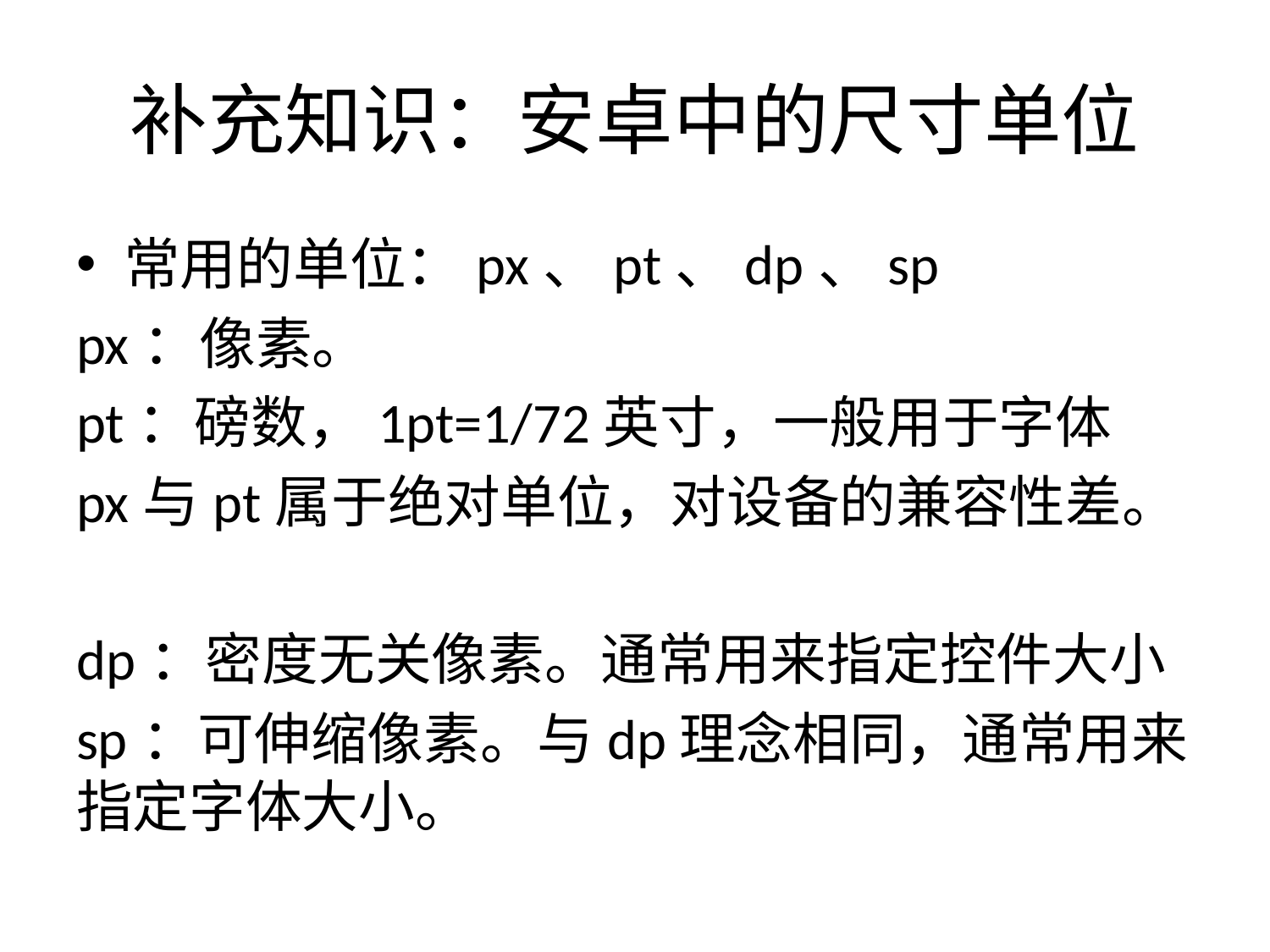

# 补充知识：安卓中的尺寸单位
常用的单位：px、pt、dp、sp
px：像素。
pt：磅数，1pt=1/72英寸，一般用于字体
px与pt属于绝对单位，对设备的兼容性差。

dp：密度无关像素。通常用来指定控件大小
sp：可伸缩像素。与dp理念相同，通常用来指定字体大小。